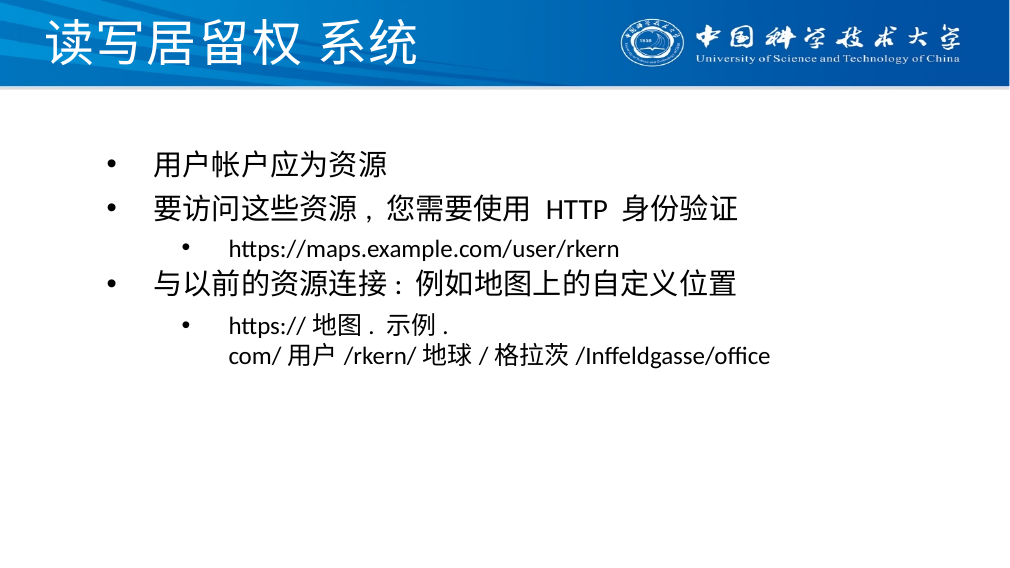

# 读写居留权 系统
用户帐户应为资源
要访问这些资源, 您需要使用 HTTP 身份验证
https://maps.example.com/user/rkern
与以前的资源连接: 例如地图上的自定义位置
https://地图. 示例. com/用户/rkern/地球/格拉茨/Inﬀeldgasse/oﬃce